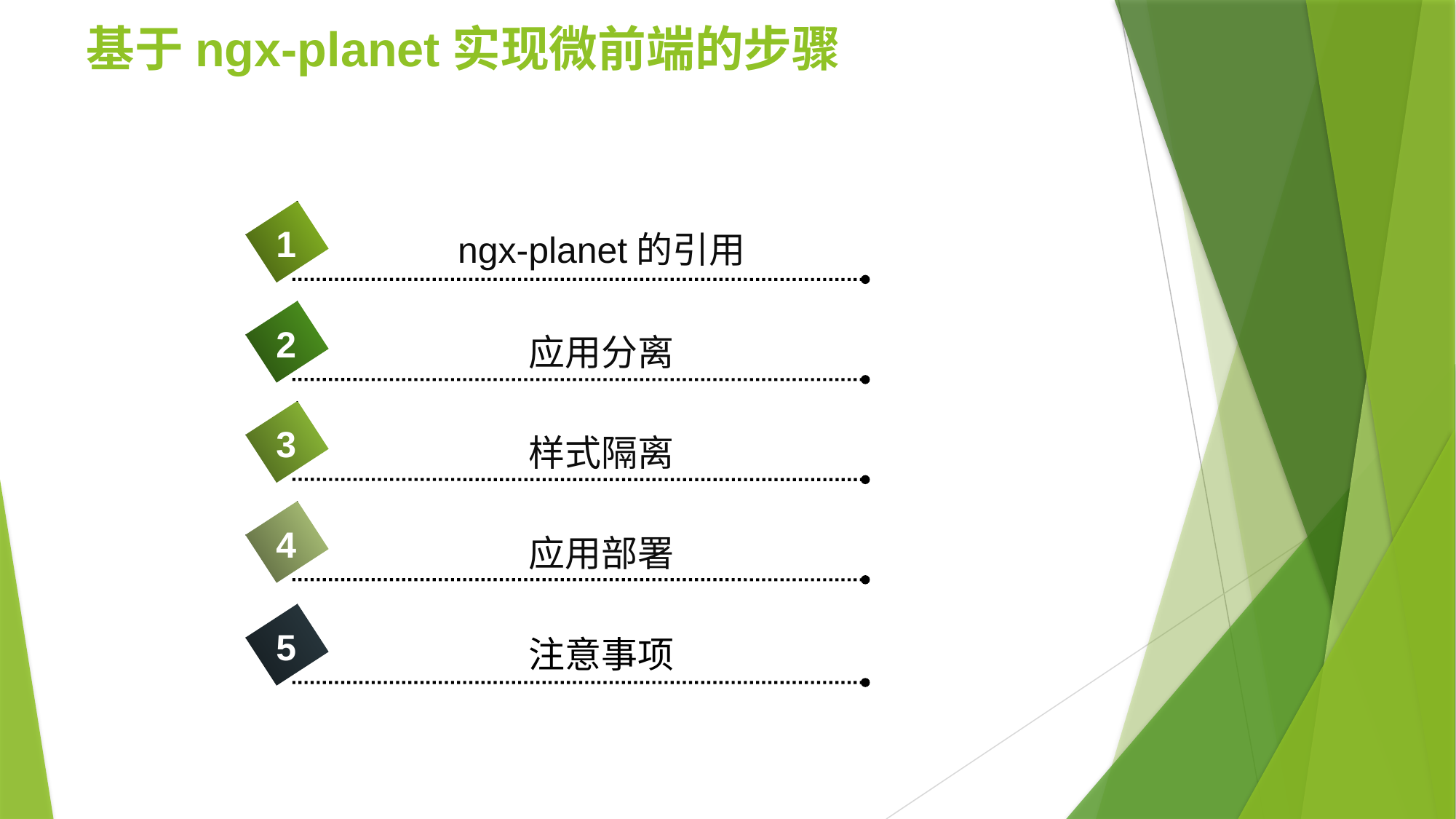

基于ngx-planet实现微前端的步骤

1
ngx-planet的引用

2
应用分离

3
样式隔离

4
应用部署

5
注意事项